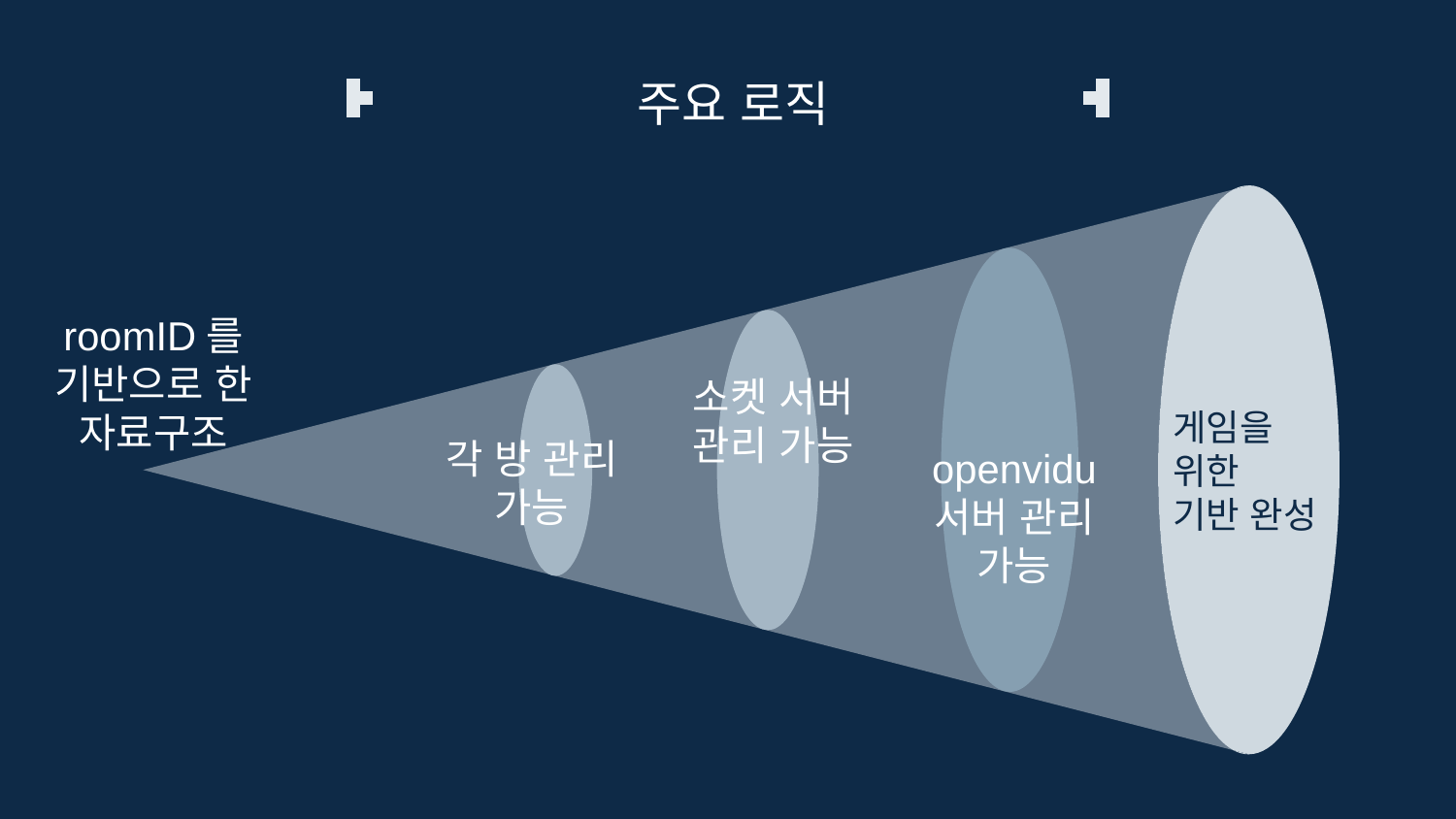

주요 로직

게임을
위한
기반 완성

roomID를 기반으로 한
자료구조
소켓 서버 관리 가능
각 방 관리 가능
openvidu 서버 관리 가능